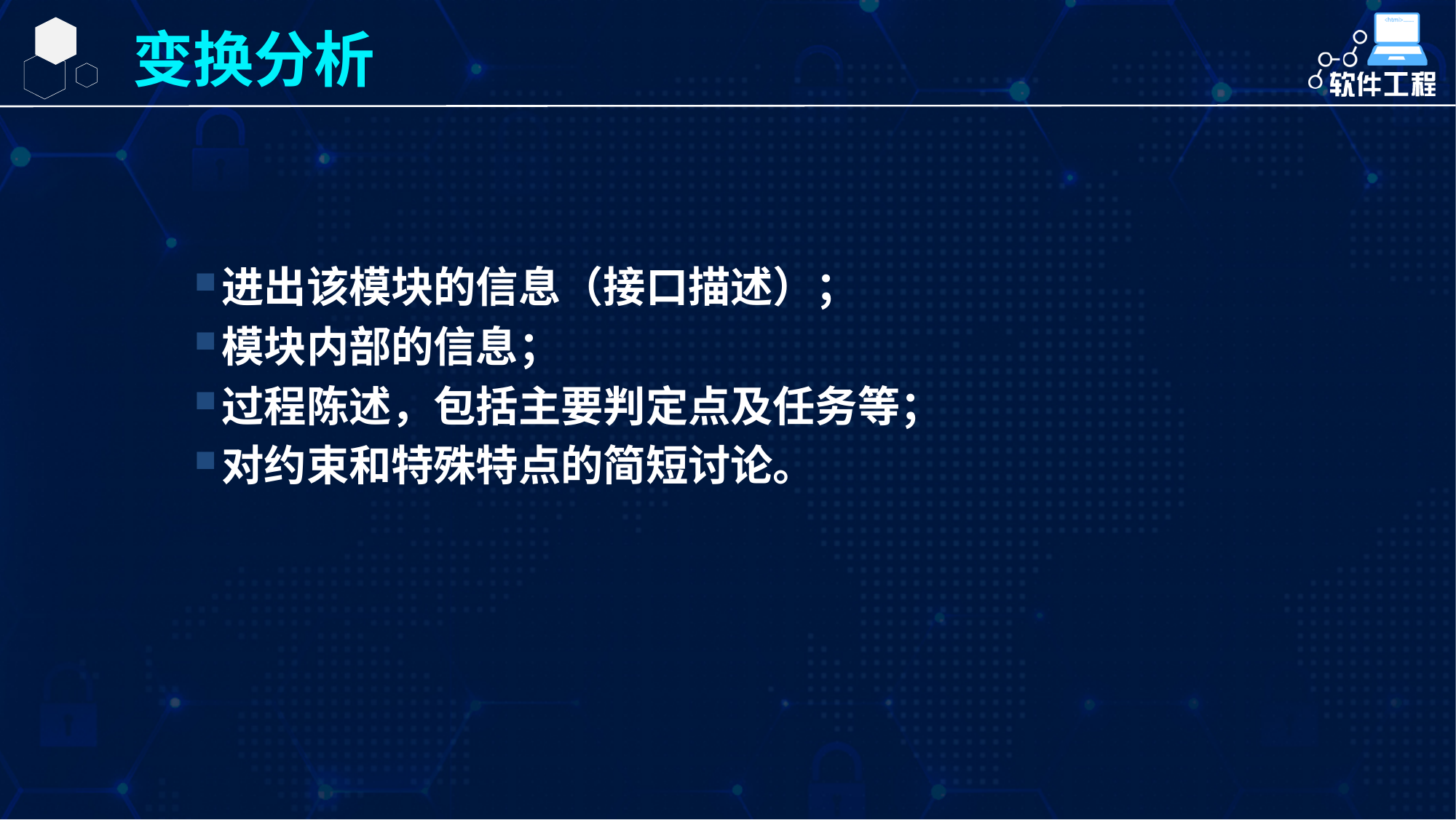

变换分析
进出该模块的信息（接口描述）；
模块内部的信息；
过程陈述，包括主要判定点及任务等；
对约束和特殊特点的简短讨论。